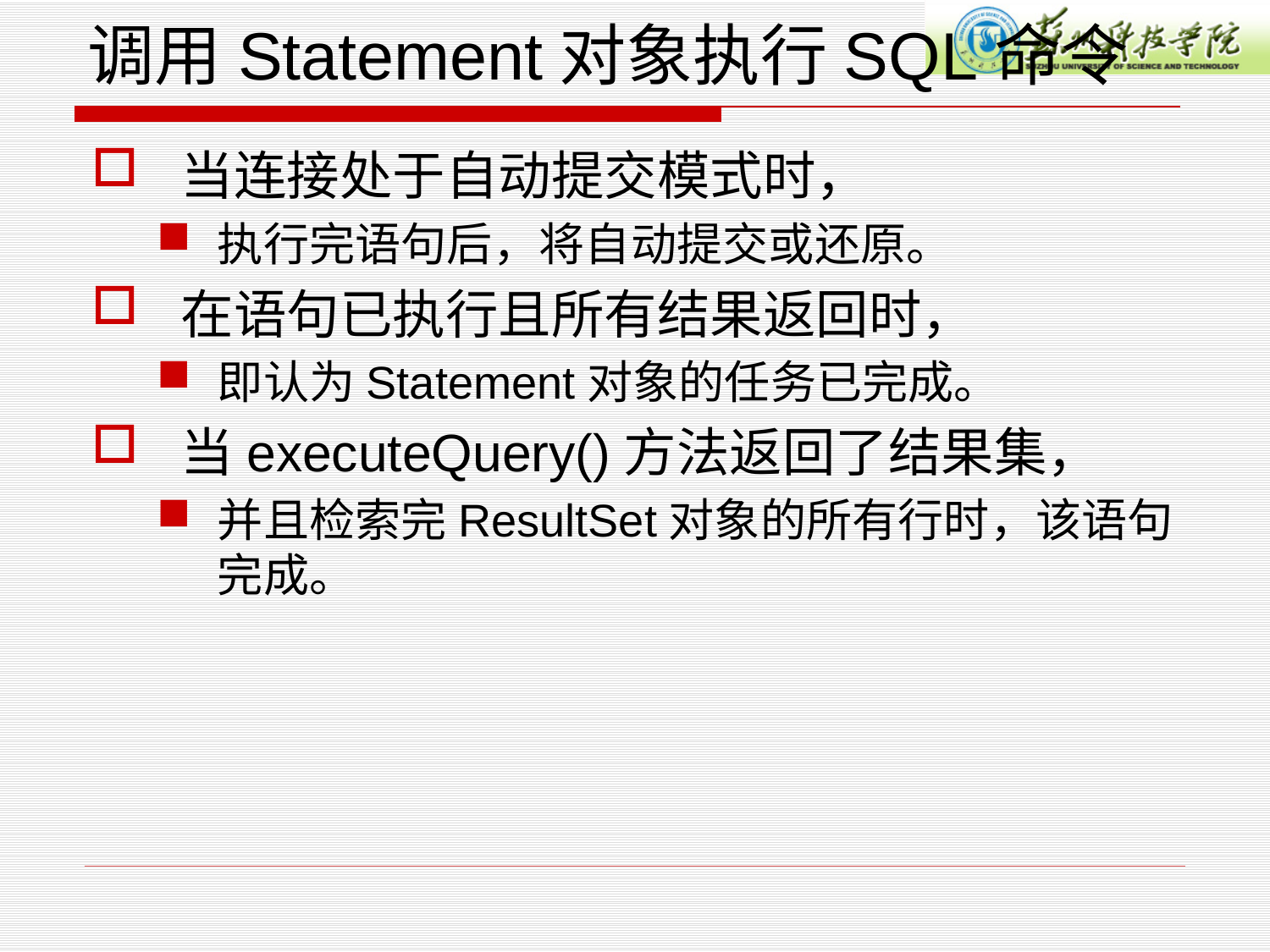

# 调用Statement对象执行SQL命令
 当连接处于自动提交模式时，
执行完语句后，将自动提交或还原。
 在语句已执行且所有结果返回时，
即认为Statement对象的任务已完成。
 当executeQuery()方法返回了结果集，
并且检索完ResultSet对象的所有行时，该语句完成。